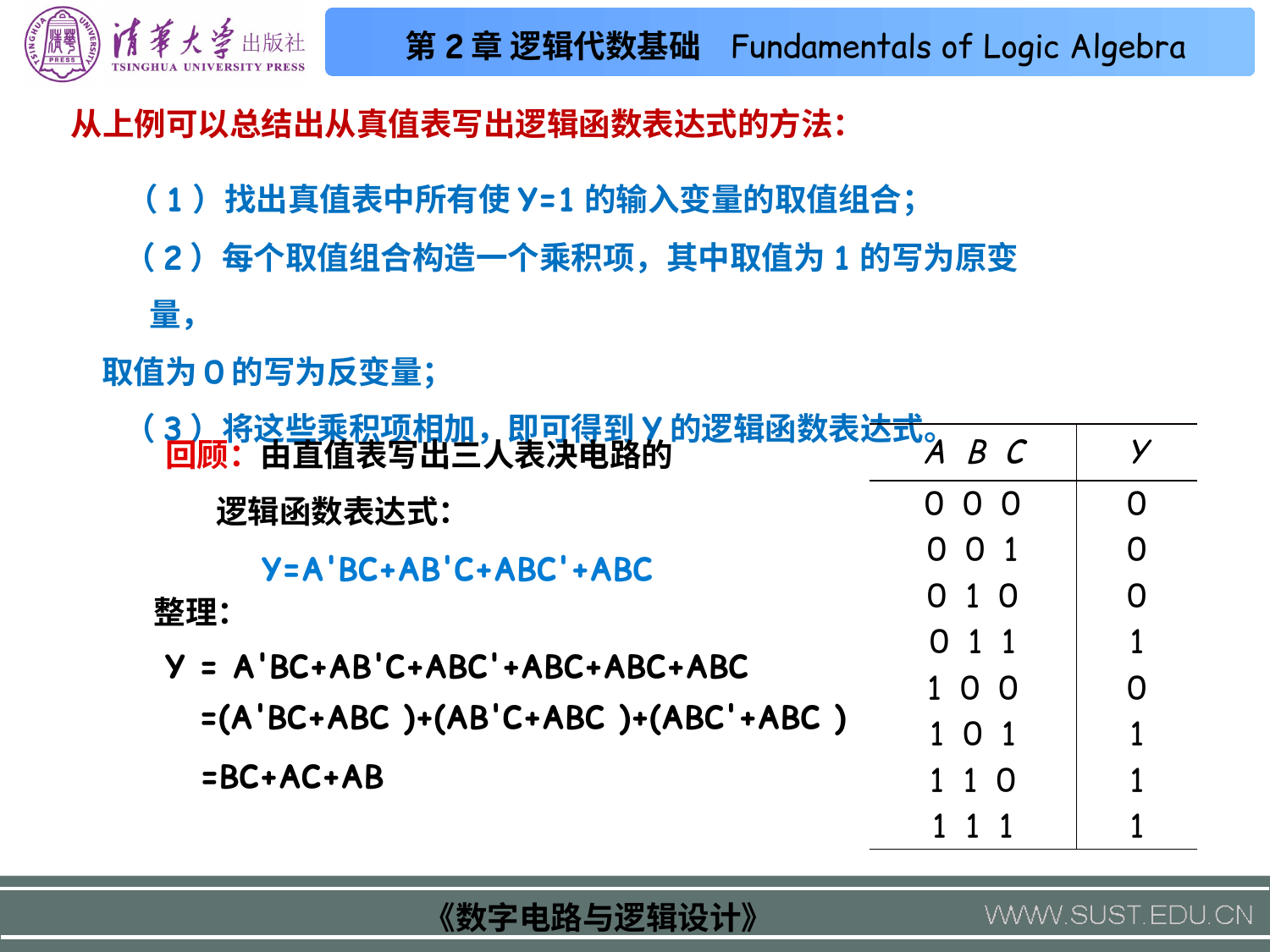

从上例可以总结出从真值表写出逻辑函数表达式的方法：
  （1）找出真值表中所有使Y=1的输入变量的取值组合；
  （2）每个取值组合构造一个乘积项，其中取值为1的写为原变量，
取值为0的写为反变量；
  （3）将这些乘积项相加，即可得到Y的逻辑函数表达式。
回顾：由直值表写出三人表决电路的
      逻辑函数表达式：
       Y=A'BC+AB'C+ABC'+ABC
| A B C | Y |
| --- | --- |
| 0 0 0 | 0 |
| 0 0 1 | 0 |
| 0 1 0 | 0 |
| 0 1 1 | 1 |
| 1 0 0 | 0 |
| 1 0 1 | 1 |
| 1 1 0 | 1 |
| 1 1 1 | 1 |
整理：
 Y = A'BC+AB'C+ABC'+ABC+ABC+ABC
=(A'BC+ABC )+(AB'C+ABC )+(ABC'+ABC )
=BC+AC+AB